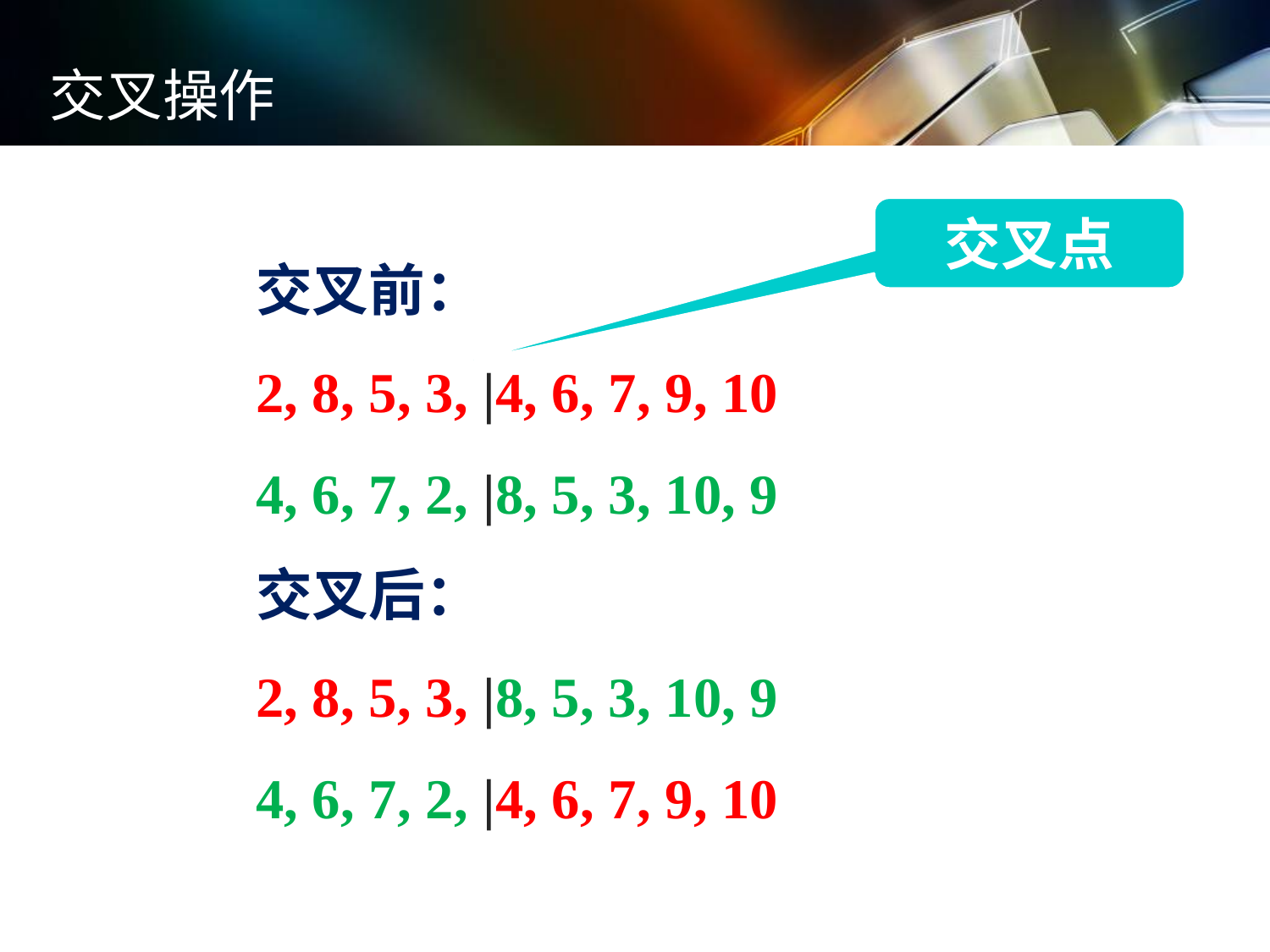

交叉操作
交叉点
交叉前：
2, 8, 5, 3, |4, 6, 7, 9, 10
4, 6, 7, 2, |8, 5, 3, 10, 9
交叉后：
2, 8, 5, 3, |8, 5, 3, 10, 9
4, 6, 7, 2, |4, 6, 7, 9, 10